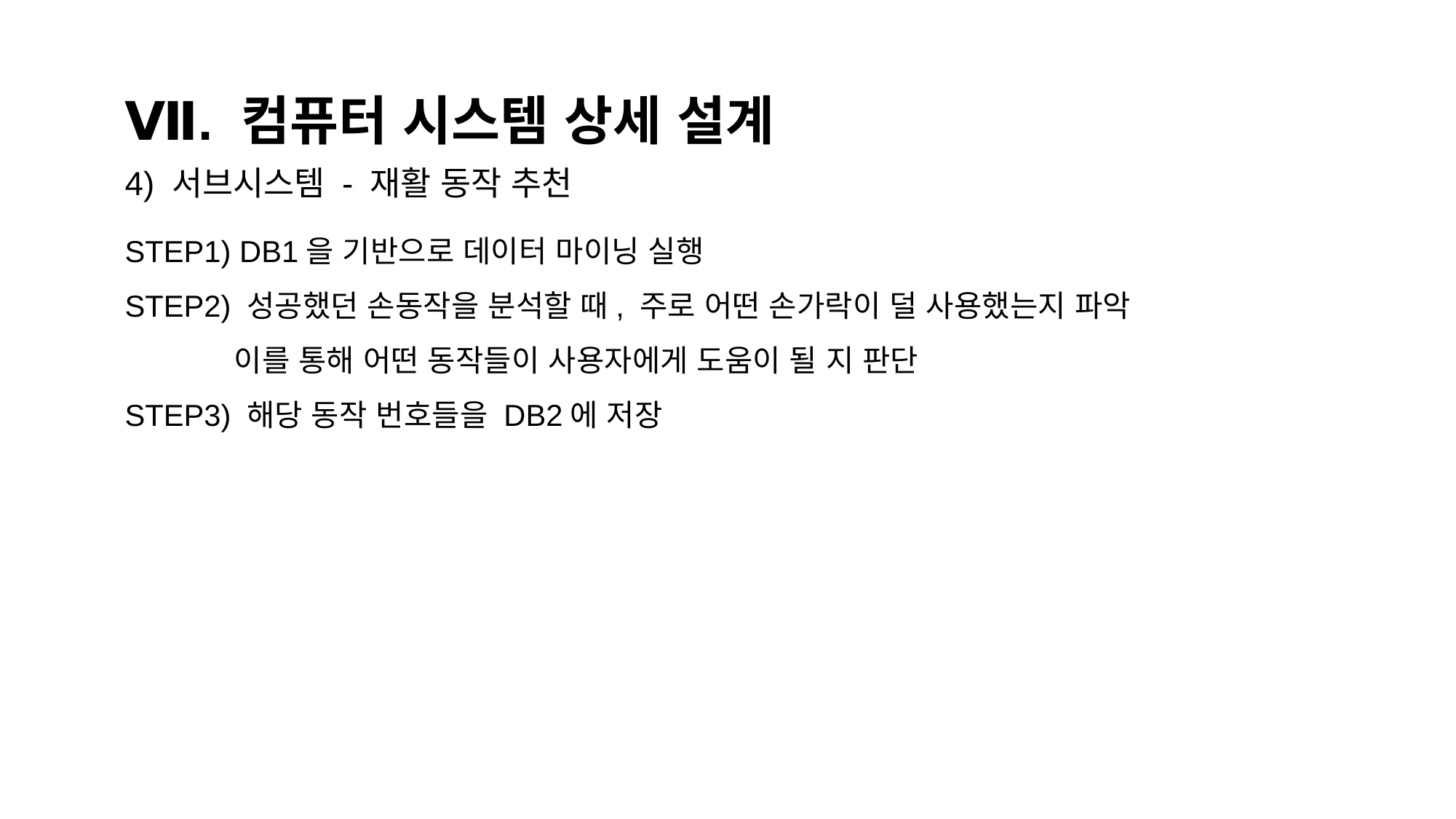

Ⅶ. 컴퓨터 시스템 상세 설계
4) 서브시스템 - 재활 동작 추천
STEP1) DB1을 기반으로 데이터 마이닝 실행
STEP2) 성공했던 손동작을 분석할 때, 주로 어떤 손가락이 덜 사용했는지 파악
 	이를 통해 어떤 동작들이 사용자에게 도움이 될 지 판단
STEP3) 해당 동작 번호들을 DB2에 저장